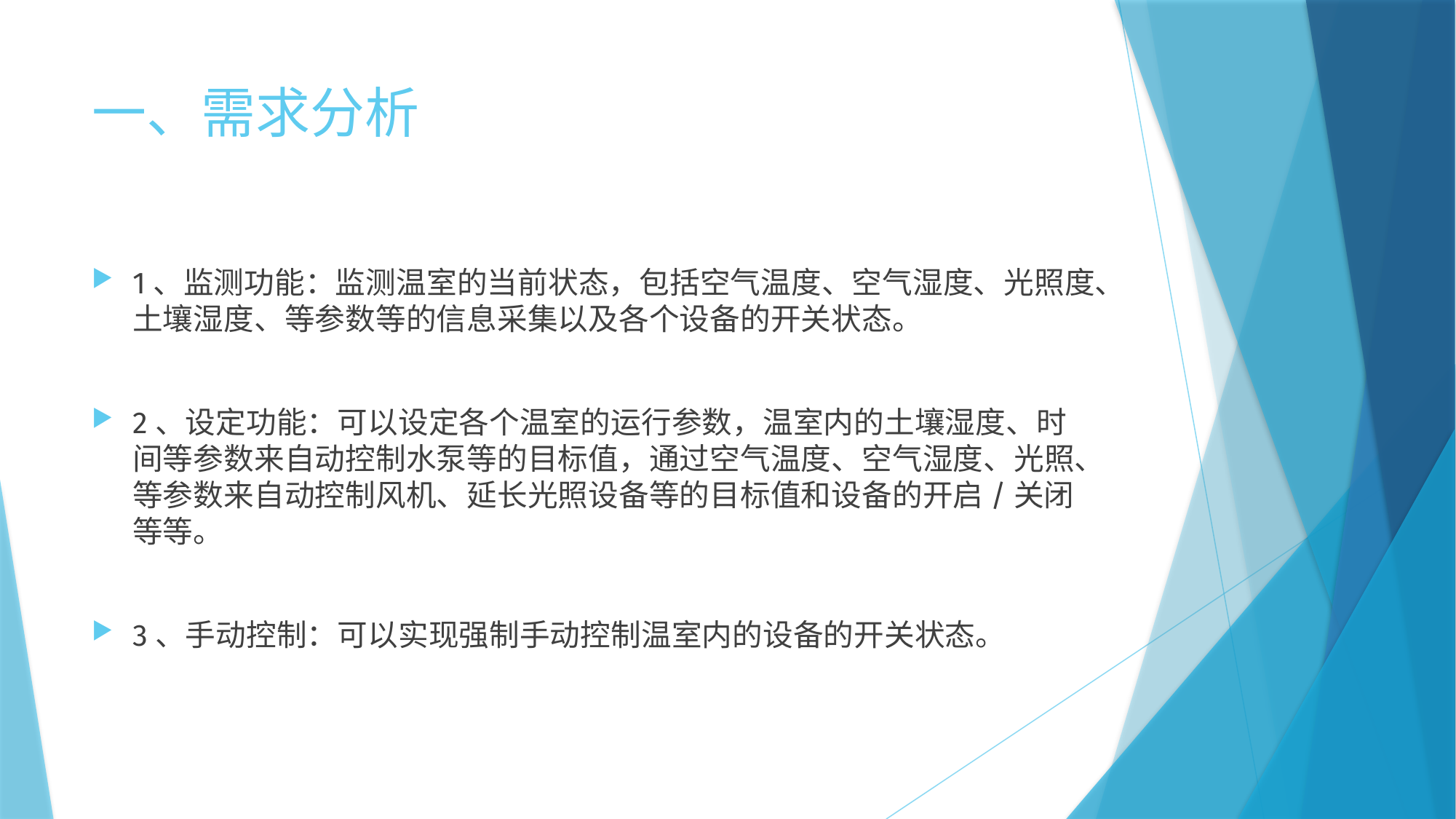

# 一、需求分析
1、监测功能：监测温室的当前状态，包括空气温度、空气湿度、光照度、土壤湿度、等参数等的信息采集以及各个设备的开关状态。

2、设定功能：可以设定各个温室的运行参数，温室内的土壤湿度、时间等参数来自动控制水泵等的目标值，通过空气温度、空气湿度、光照、等参数来自动控制风机、延长光照设备等的目标值和设备的开启/关闭等等。

3、手动控制：可以实现强制手动控制温室内的设备的开关状态。